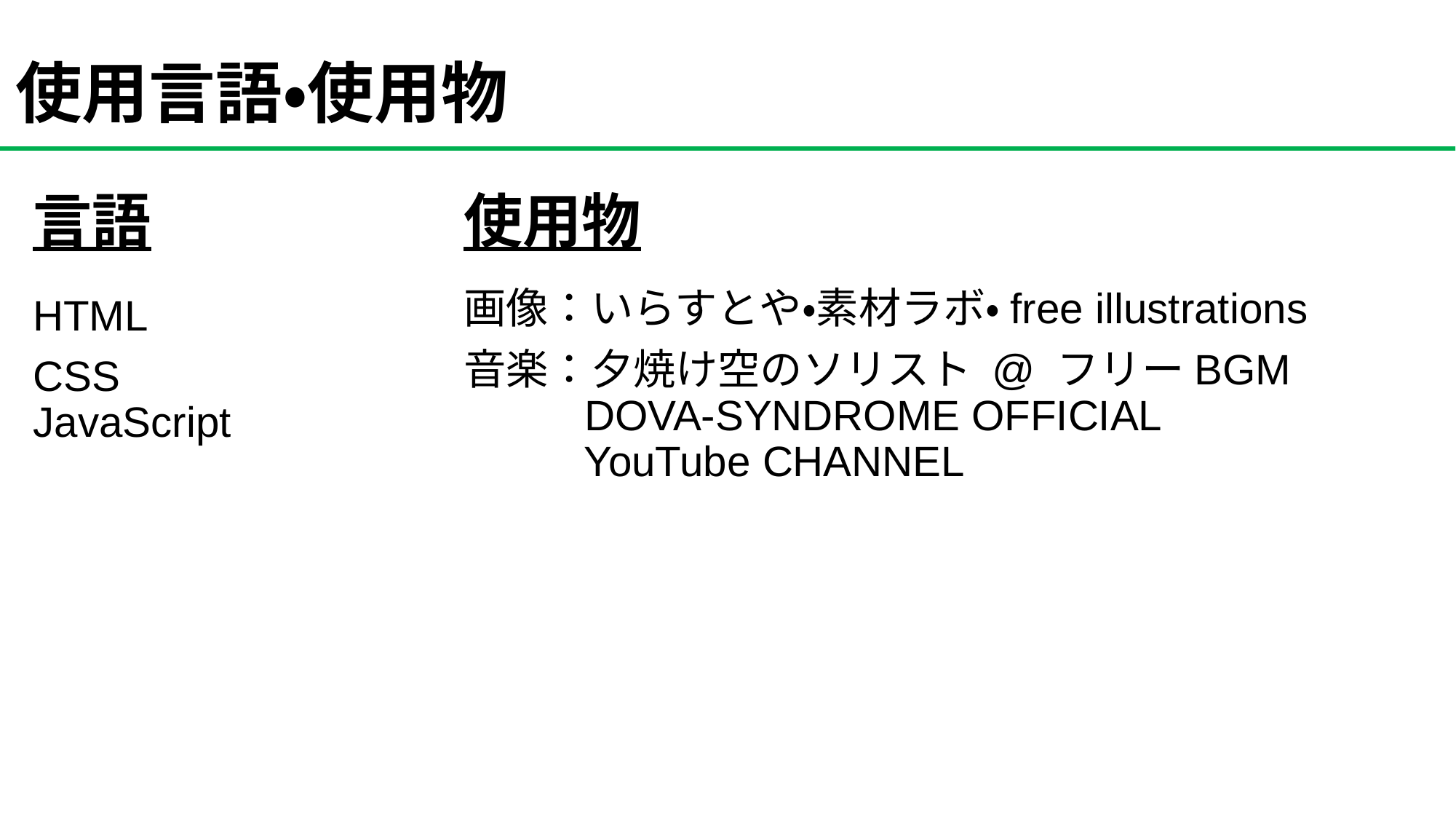

# 使用言語・使用物
使用物

画像：いらすとや・素材ラボ・free illustrations
音楽：夕焼け空のソリスト @ フリーBGM 	 	 DOVA-SYNDROME OFFICIAL 	  	 	 YouTube CHANNEL
言語

HTML
CSS
JavaScript